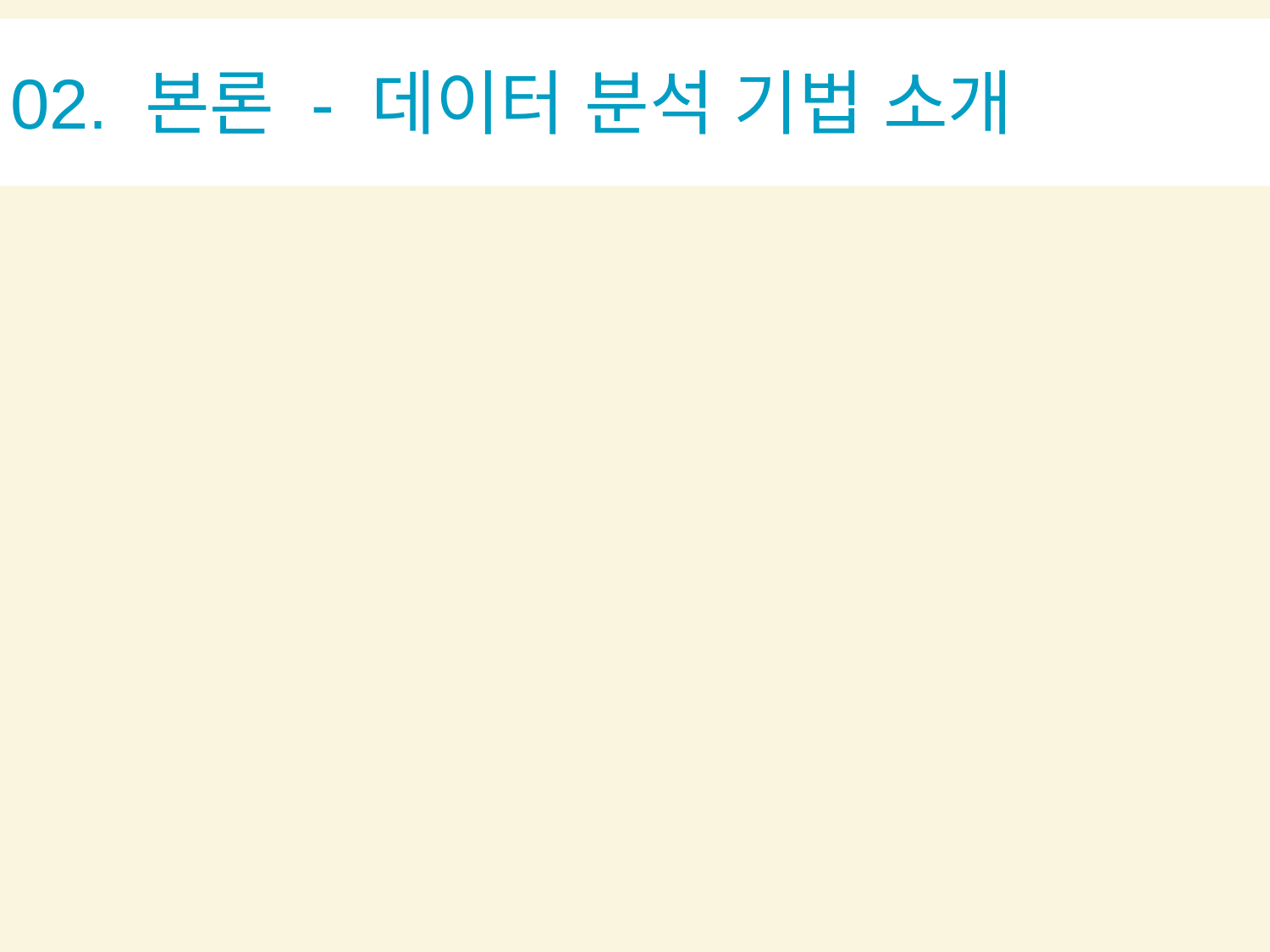

02. 본론 - 데이터 분석 기법 소개